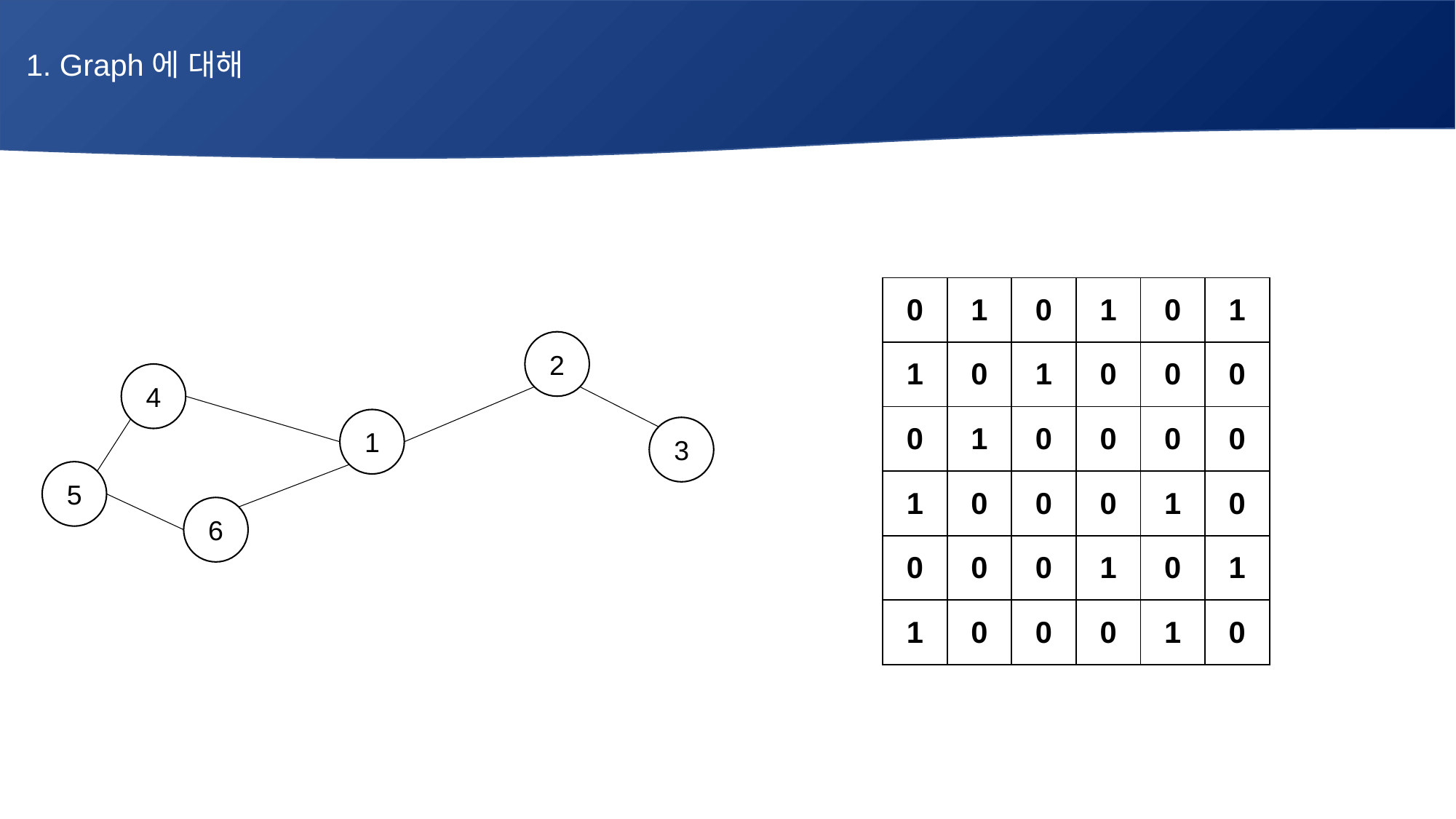

1. Graph에 대해
# 매주 1 과제 LV2
| 0 | 1 | 0 | 1 | 0 | 1 |
| --- | --- | --- | --- | --- | --- |
| 1 | 0 | 1 | 0 | 0 | 0 |
| 0 | 1 | 0 | 0 | 0 | 0 |
| 1 | 0 | 0 | 0 | 1 | 0 |
| 0 | 0 | 0 | 1 | 0 | 1 |
| 1 | 0 | 0 | 0 | 1 | 0 |
2
4
1
3
5
6